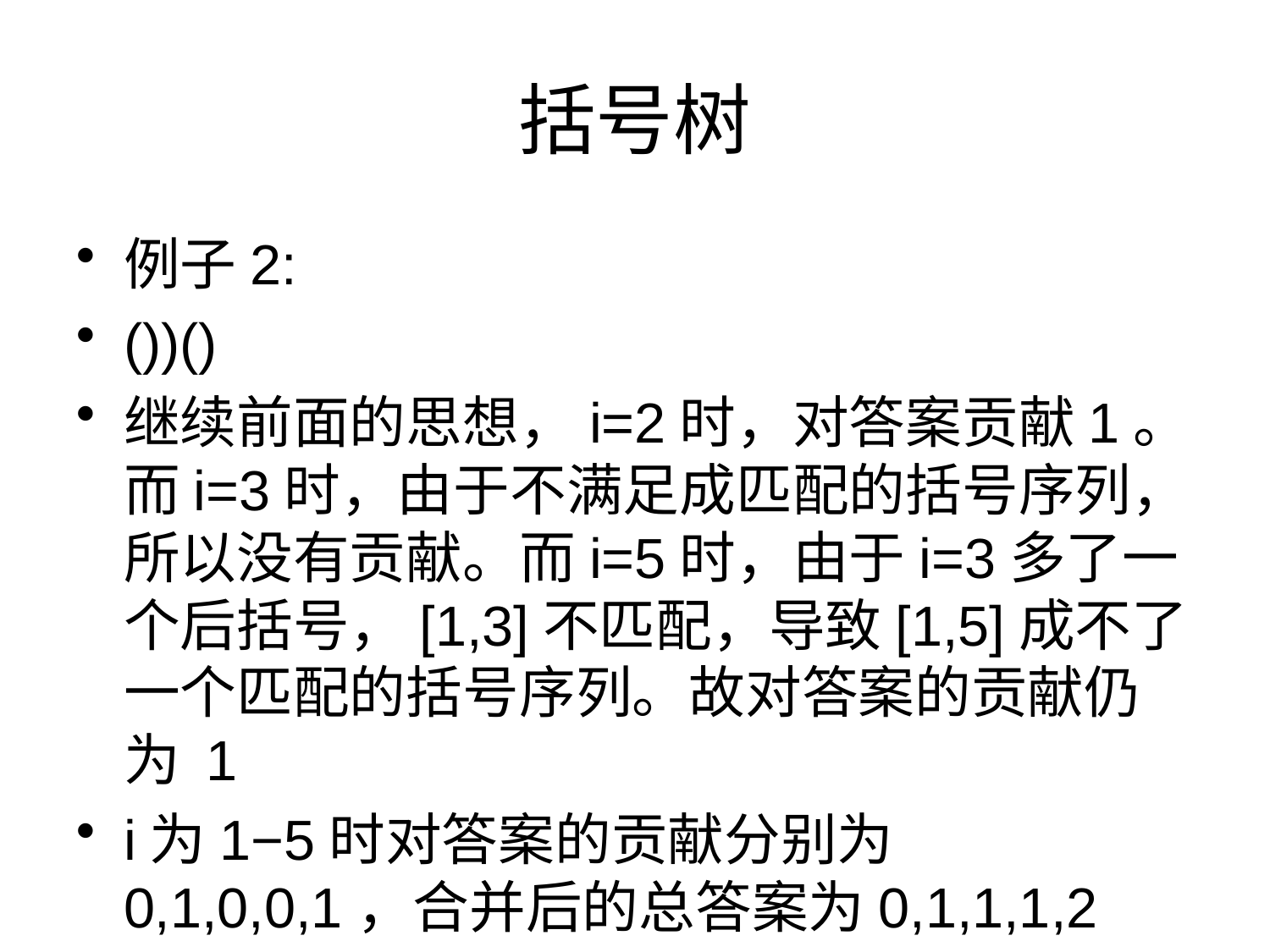

# 括号树
例子2:
())()
继续前面的思想，i=2时，对答案贡献1。而i=3时，由于不满足成匹配的括号序列，所以没有贡献。而i=5时，由于i=3多了一个后括号，[1,3]不匹配，导致[1,5]成不了一个匹配的括号序列。故对答案的贡献仍为 1
i为1−5时对答案的贡献分别为0,1,0,0,1，合并后的总答案为0,1,1,1,2